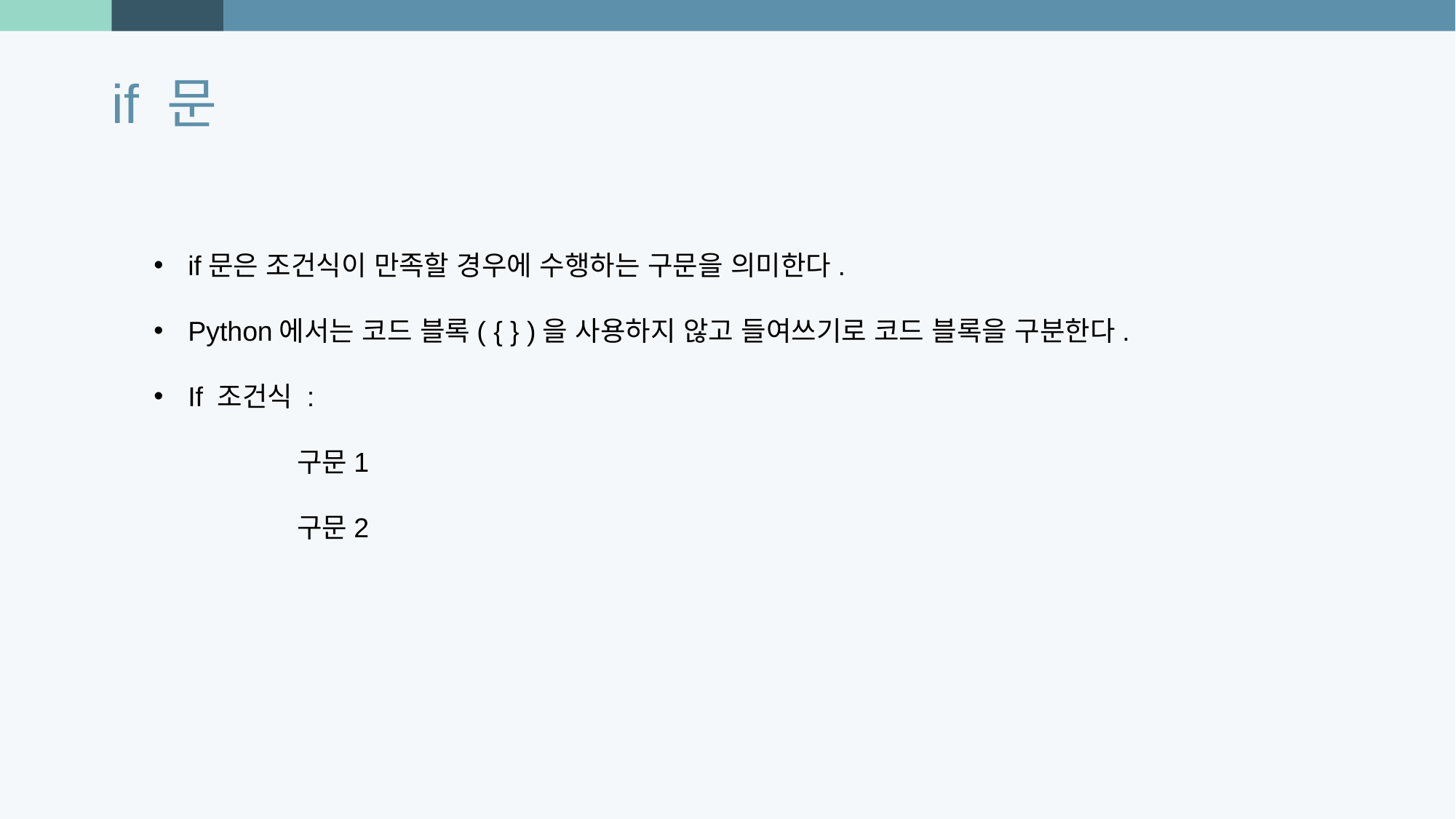

if 문
if문은 조건식이 만족할 경우에 수행하는 구문을 의미한다.
Python에서는 코드 블록( { } )을 사용하지 않고 들여쓰기로 코드 블록을 구분한다.
If 조건식 :
	구문1
	구문2

Photo by Joel Filipe on Unsplash